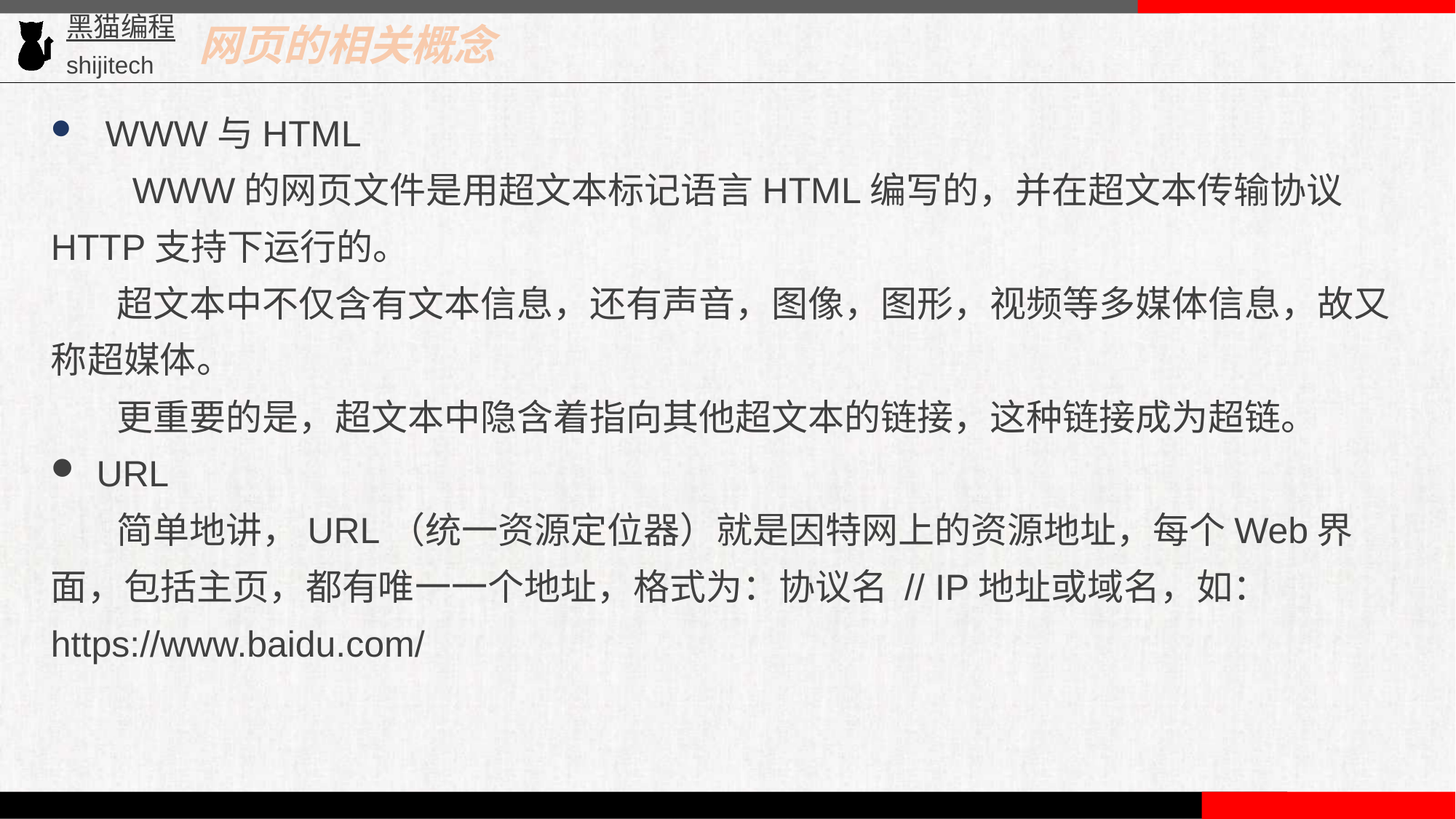

网页的相关概念
 WWW与HTML
        WWW的网页文件是用超文本标记语言HTML编写的，并在超文本传输协议HTTP支持下运行的。
       超文本中不仅含有文本信息，还有声音，图像，图形，视频等多媒体信息，故又称超媒体。
       更重要的是，超文本中隐含着指向其他超文本的链接，这种链接成为超链。
URL
       简单地讲，URL（统一资源定位器）就是因特网上的资源地址，每个Web界面，包括主页，都有唯一一个地址，格式为：协议名 // IP地址或域名，如：https://www.baidu.com/